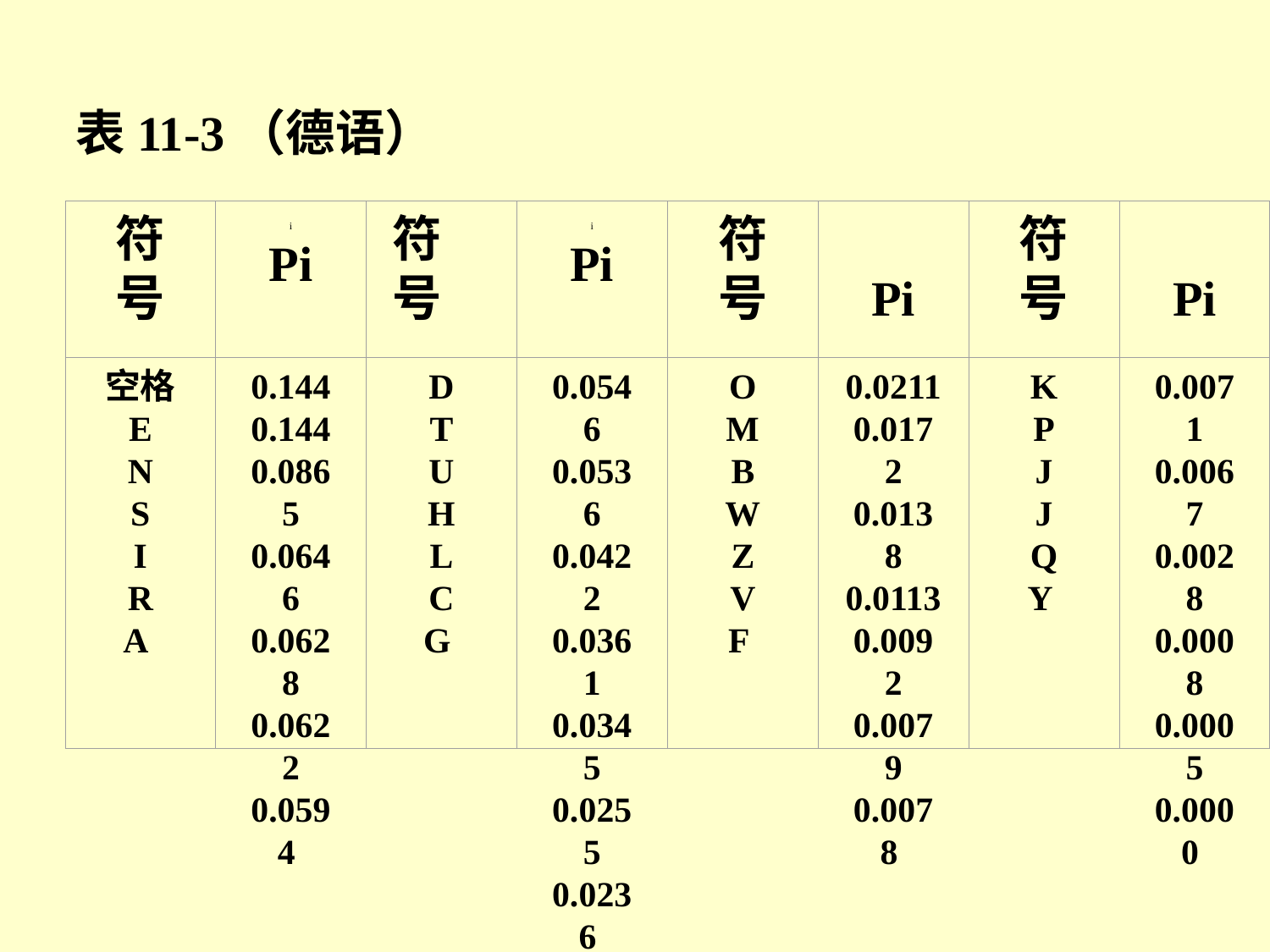

表11-3（德语）

符号

i
Pi

符号

i
Pi

符号

Pi

符号

Pi

空格
E
N
S
I
R
A

0.144
0.144
0.0865
0.0646
0.0628
0.0622
0.0594

D
T
U
H
L
C
G

0.0546
0.0536
0.0422
0.0361
0.0345
0.0255
0.0236

O
M
B
W
Z
V
F

0.0211
0.0172
0.0138
0.0113
0.0092
0.0079
0.0078

K
P
J
J
Q
Y

0.0071
0.0067
0.0028
0.0008
0.0005
0.0000